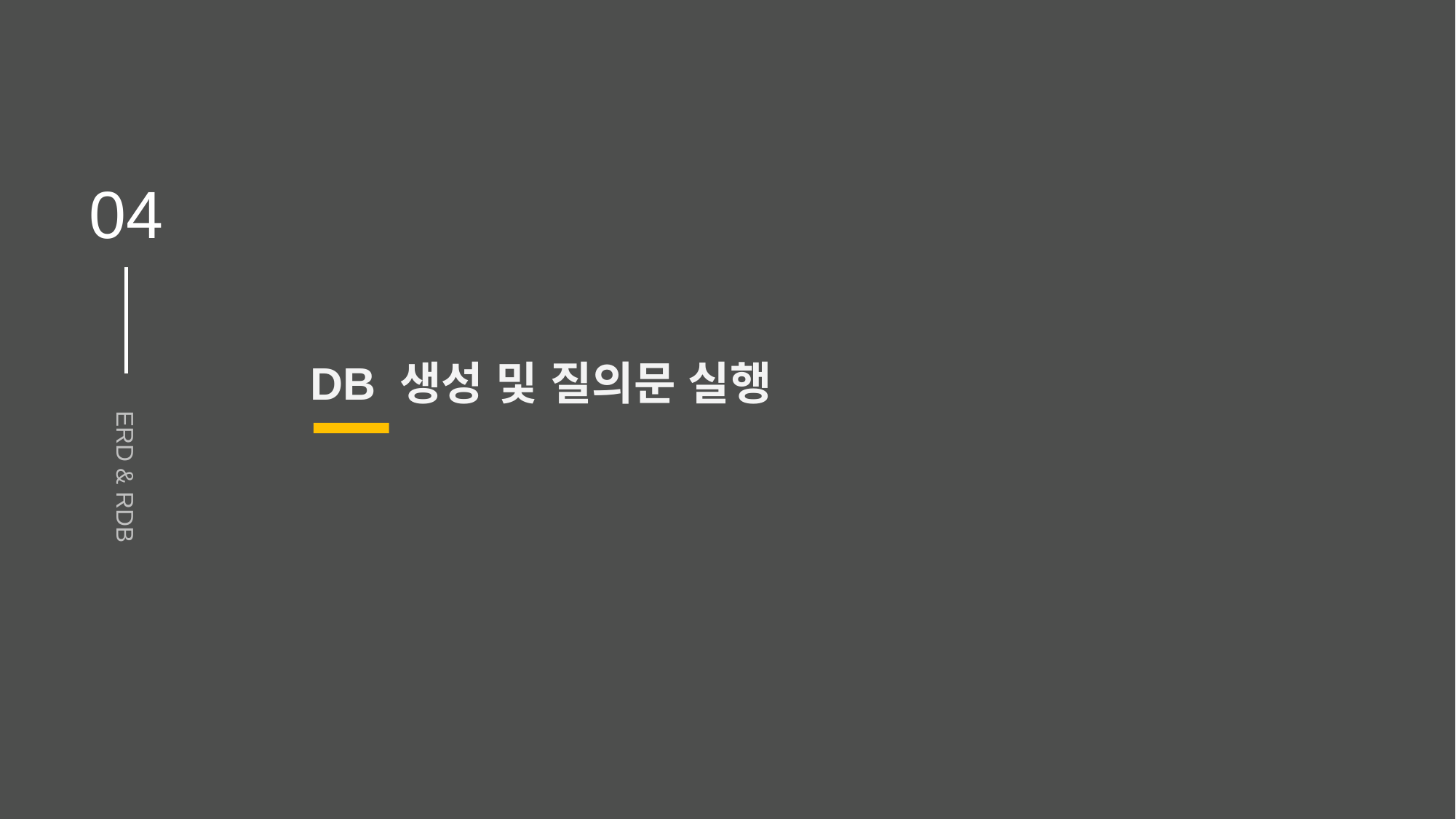

04
DB 생성 및 질의문 실행

ERD & RDB